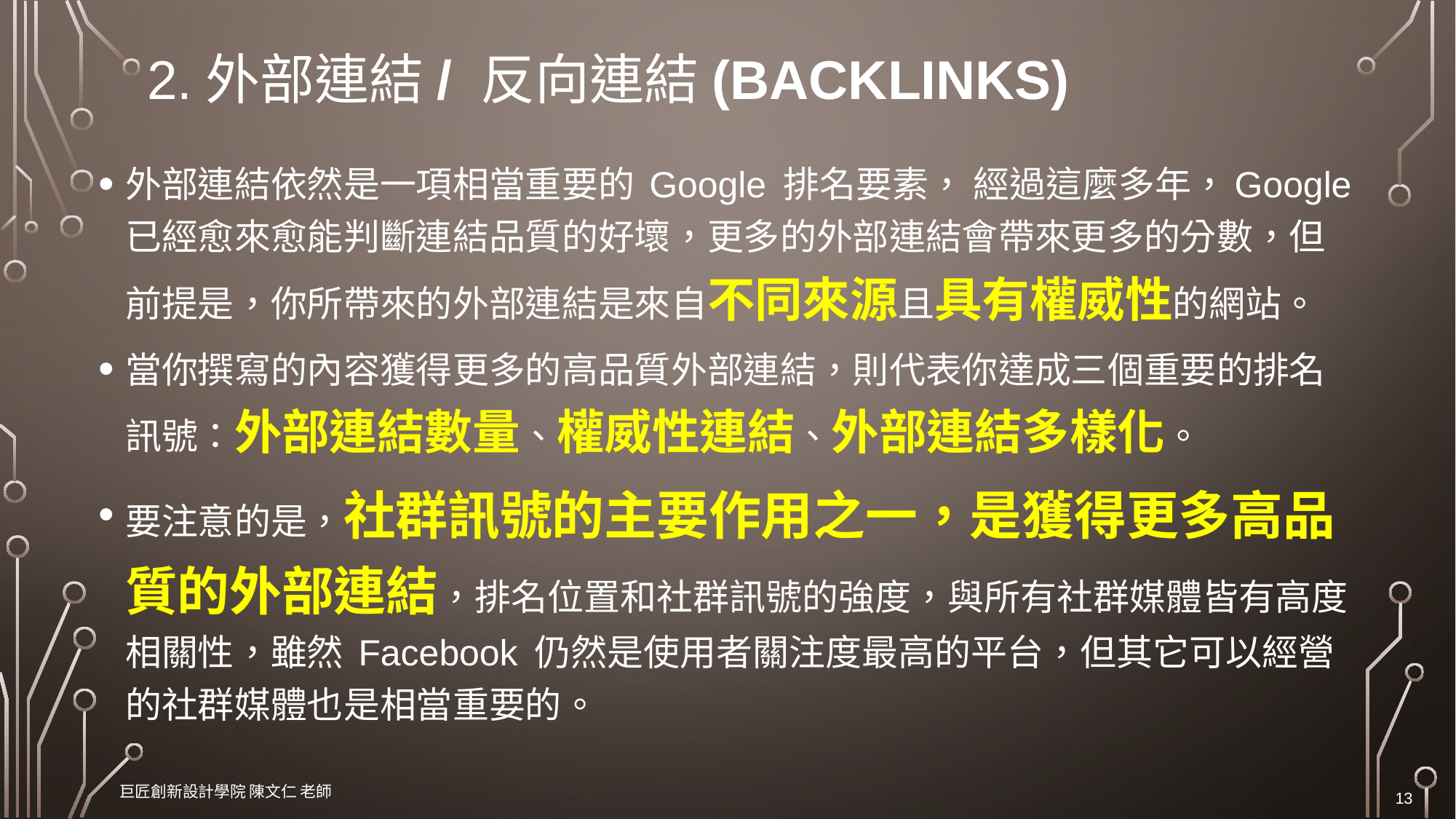

# 2.外部連結/ 反向連結(BackLinks)
外部連結依然是一項相當重要的 Google 排名要素， 經過這麼多年，Google 已經愈來愈能判斷連結品質的好壞，更多的外部連結會帶來更多的分數，但前提是，你所帶來的外部連結是來自不同來源且具有權威性的網站。
當你撰寫的內容獲得更多的高品質外部連結，則代表你達成三個重要的排名訊號：外部連結數量、權威性連結、外部連結多樣化。
要注意的是，社群訊號的主要作用之一，是獲得更多高品質的外部連結，排名位置和社群訊號的強度，與所有社群媒體皆有高度相關性，雖然 Facebook 仍然是使用者關注度最高的平台，但其它可以經營的社群媒體也是相當重要的。
巨匠創新設計學院 陳文仁 老師
13